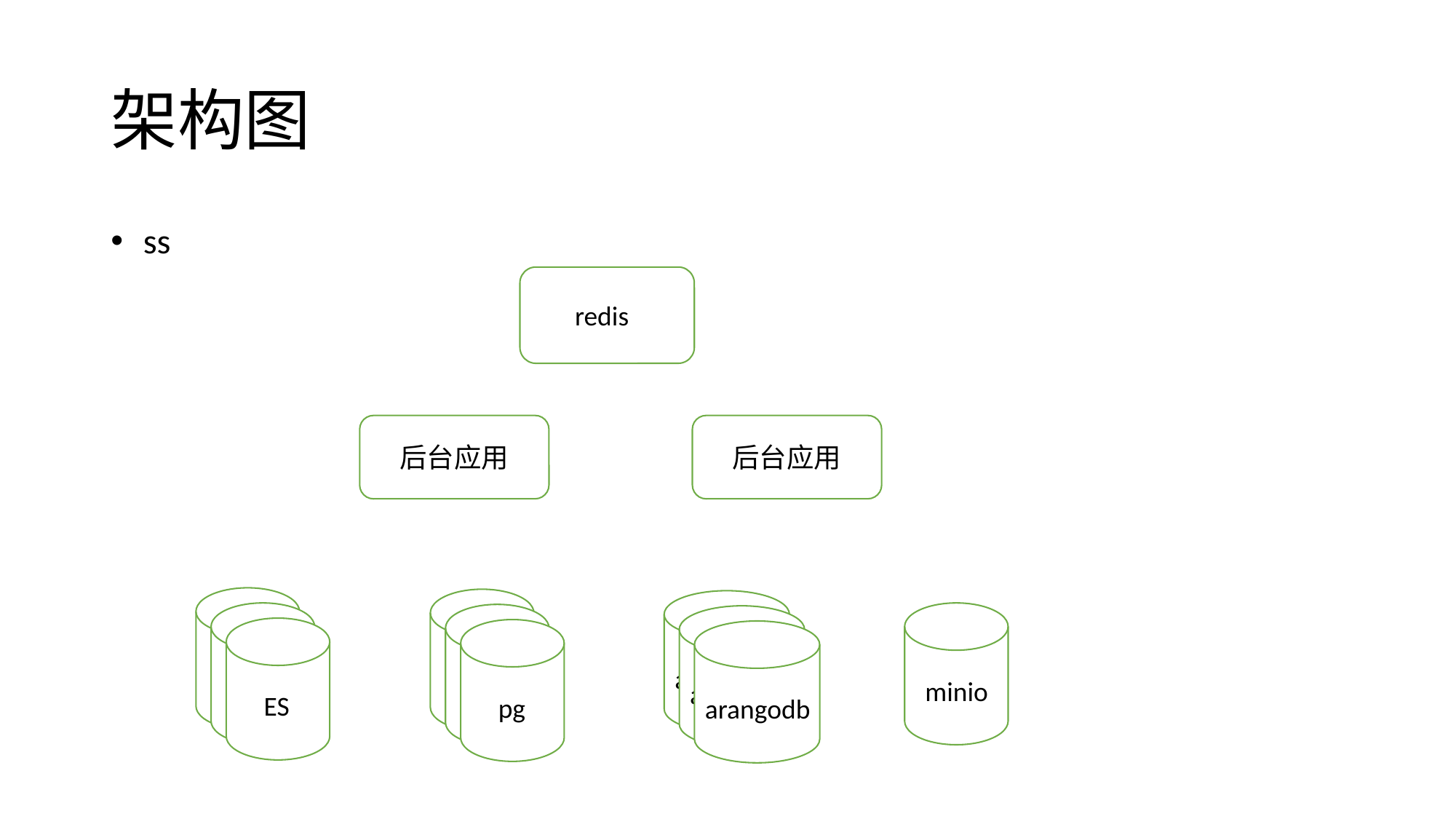

# 架构图
ss

redis

后台应用

后台应用

ES
ES
ES

pg

pg
pg

arangodb

arangodb

arangodb

minio